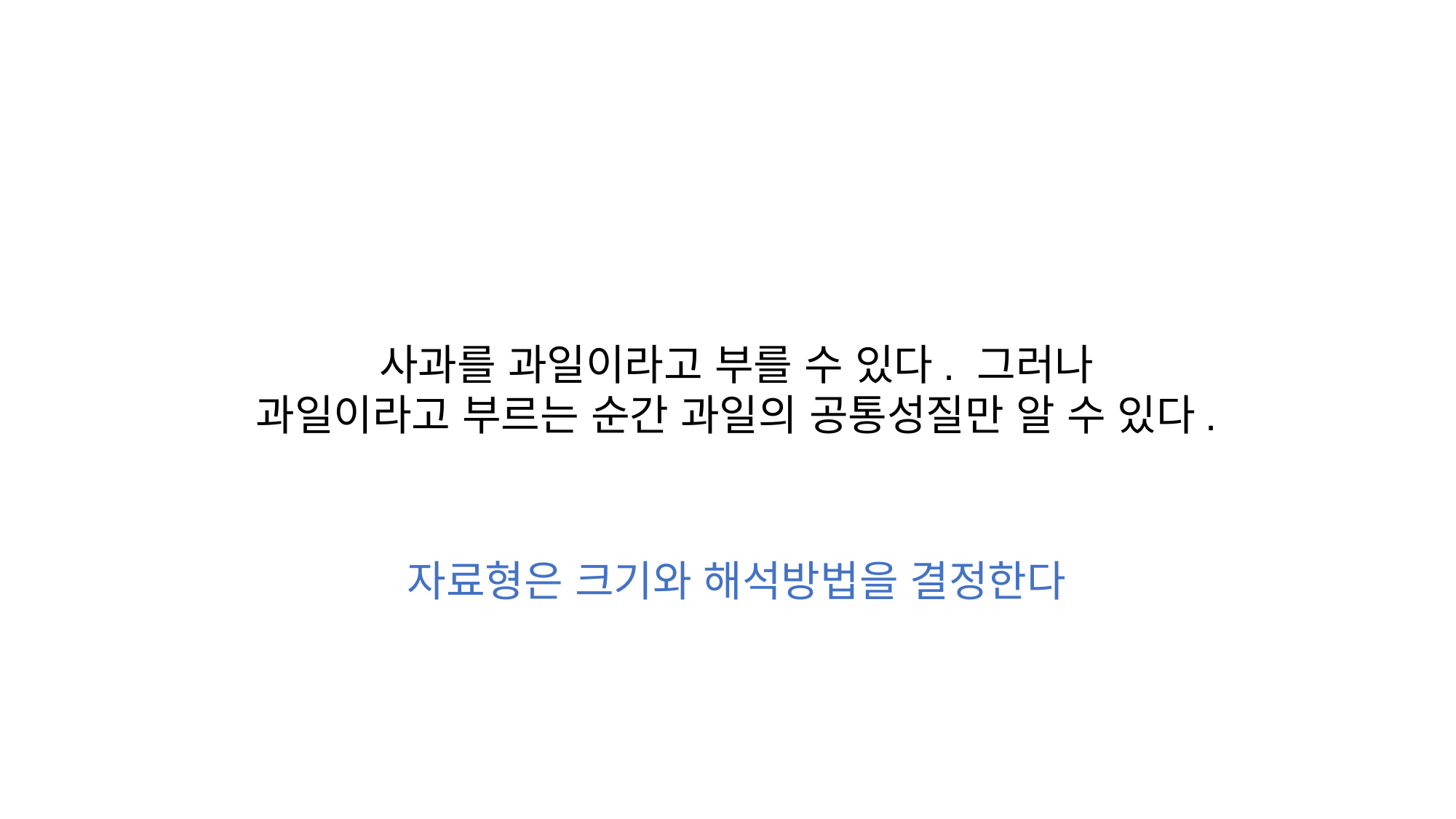

사과를 과일이라고 부를 수 있다. 그러나
과일이라고 부르는 순간 과일의 공통성질만 알 수 있다.
자료형은 크기와 해석방법을 결정한다